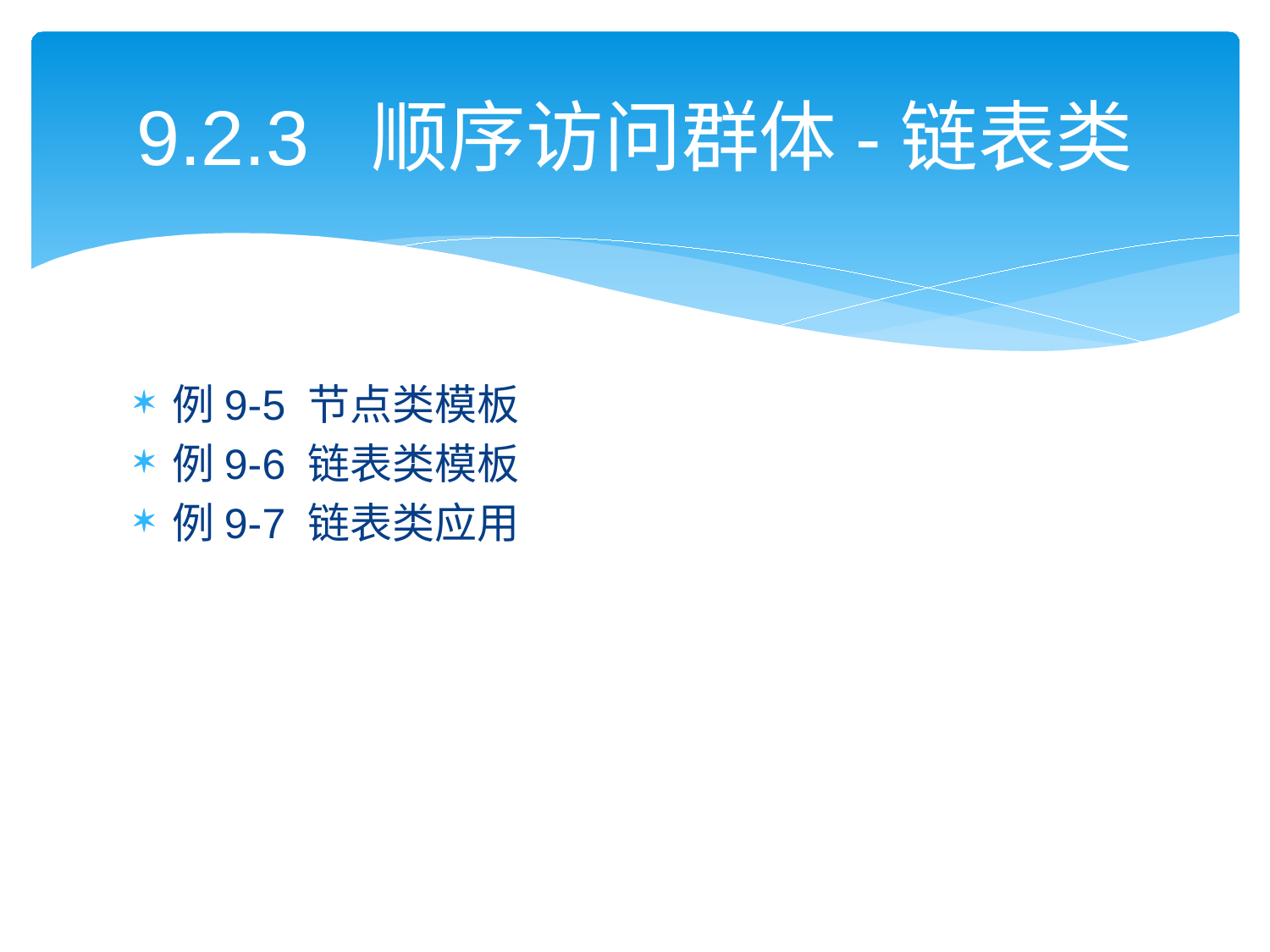

# 9.2.3  顺序访问群体-链表类
例9-5 节点类模板
例9-6 链表类模板
例9-7 链表类应用